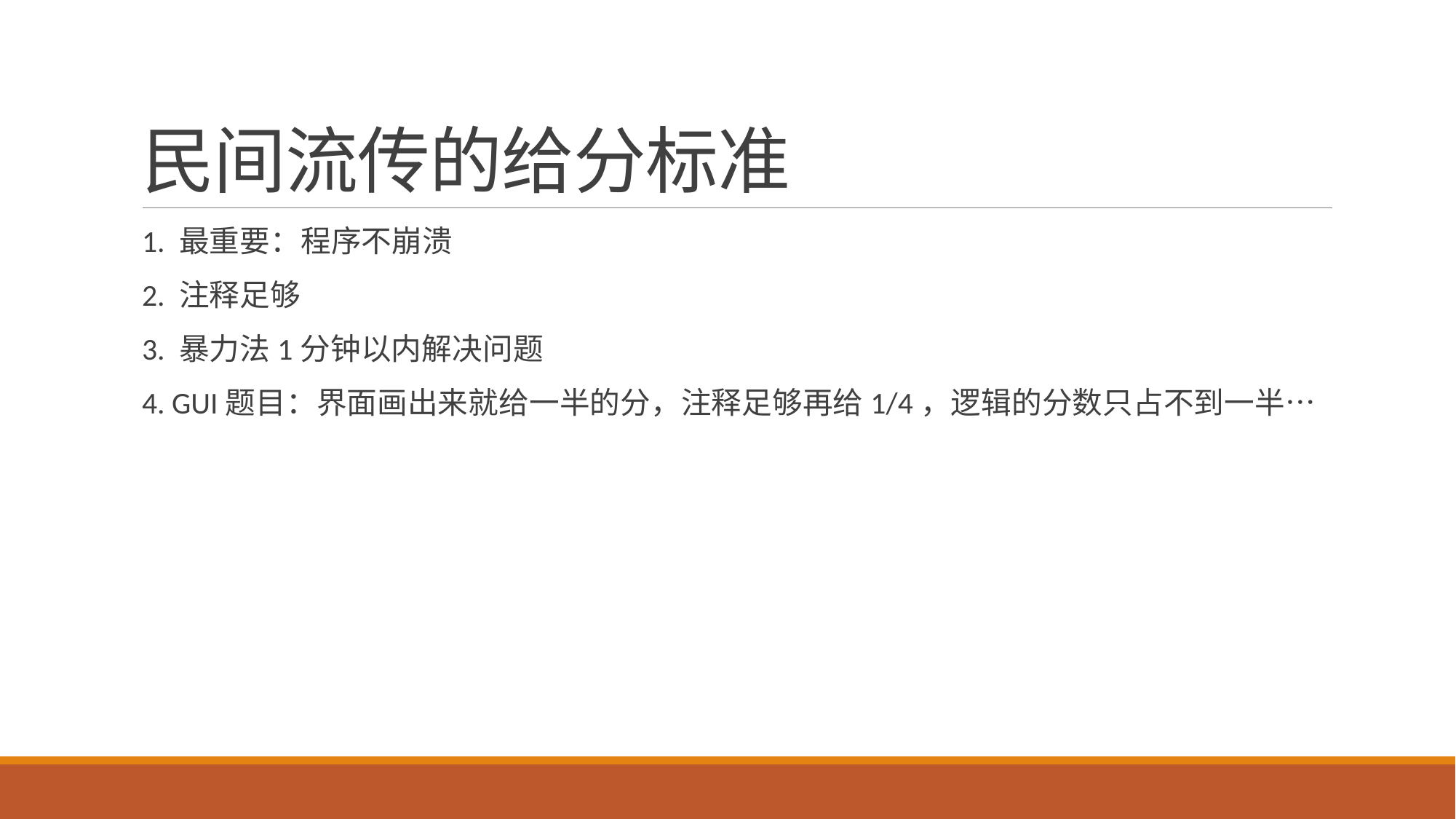

# 民间流传的给分标准
1. 最重要：程序不崩溃
2. 注释足够
3. 暴力法1分钟以内解决问题
4. GUI题目：界面画出来就给一半的分，注释足够再给1/4，逻辑的分数只占不到一半…